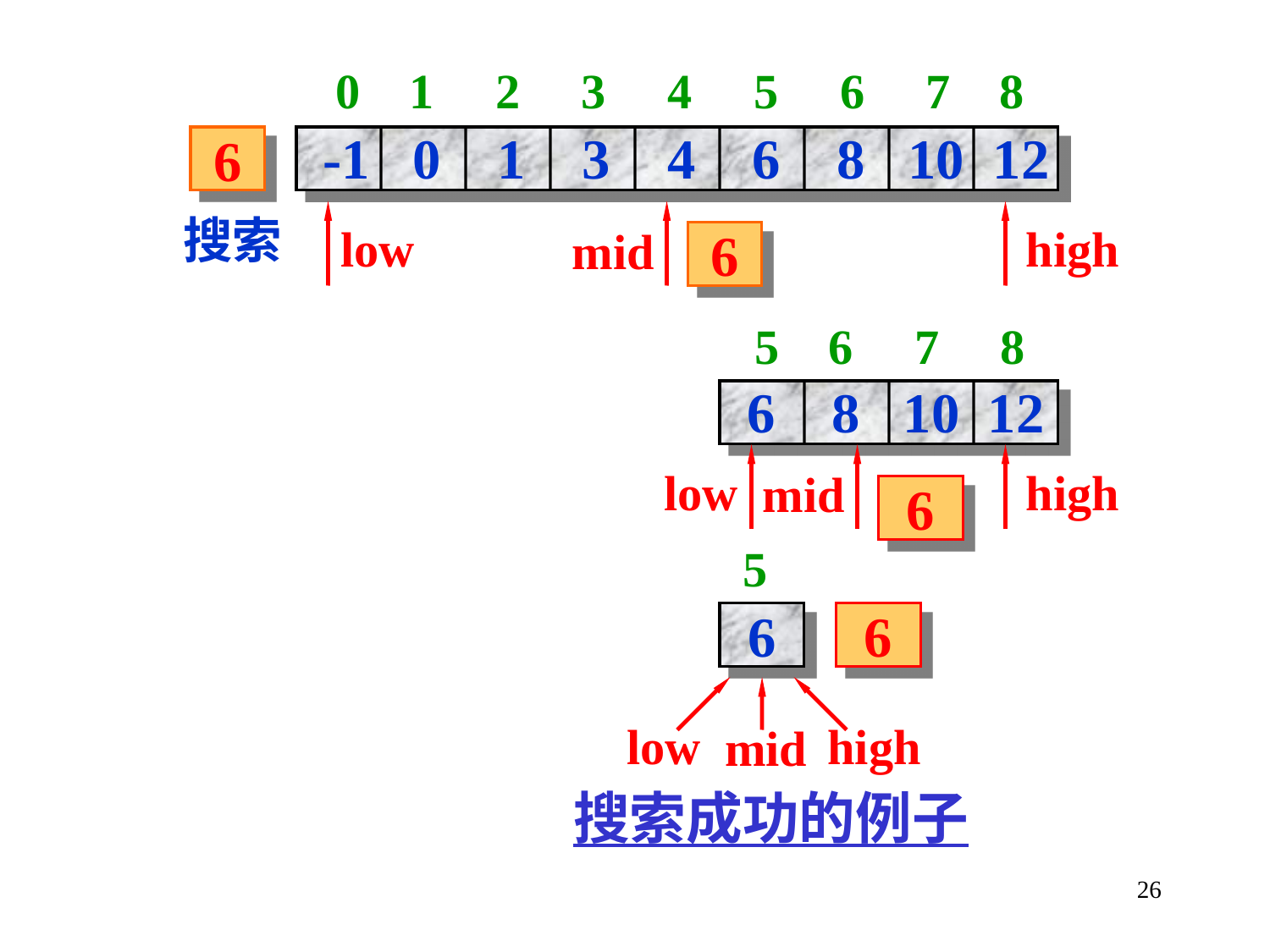

0    1     2     3     4     5     6     7    8
 -1   0    1    3    4    6    8   10  12
6

搜索
low
high
mid
6
 5    6     7     8
 6    8   10  12

low
high
mid
6
5
6
6

low
high
mid
搜索成功的例子
26